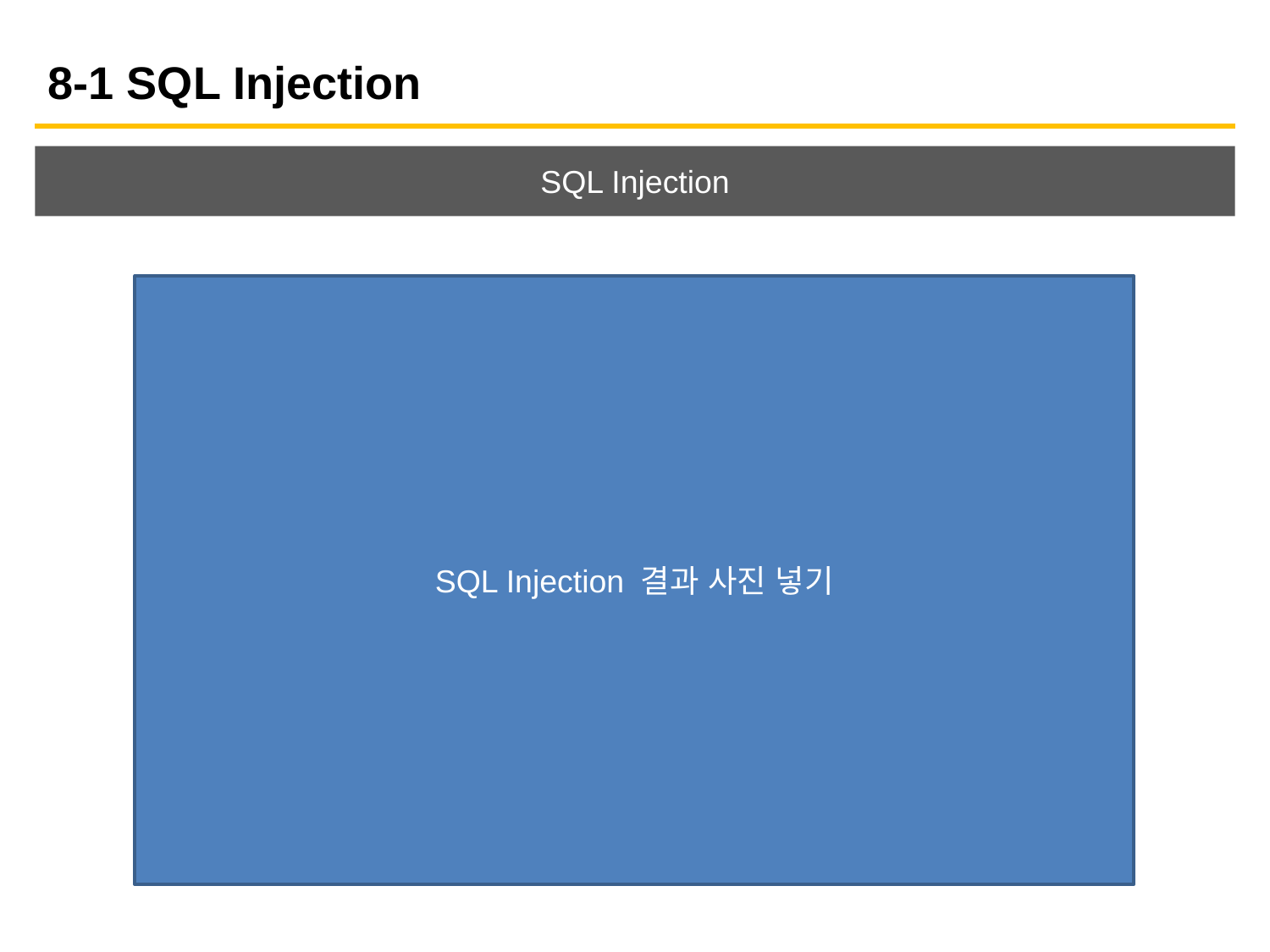

8-1 SQL Injection
SQL Injection
SQL Injection 결과 사진 넣기